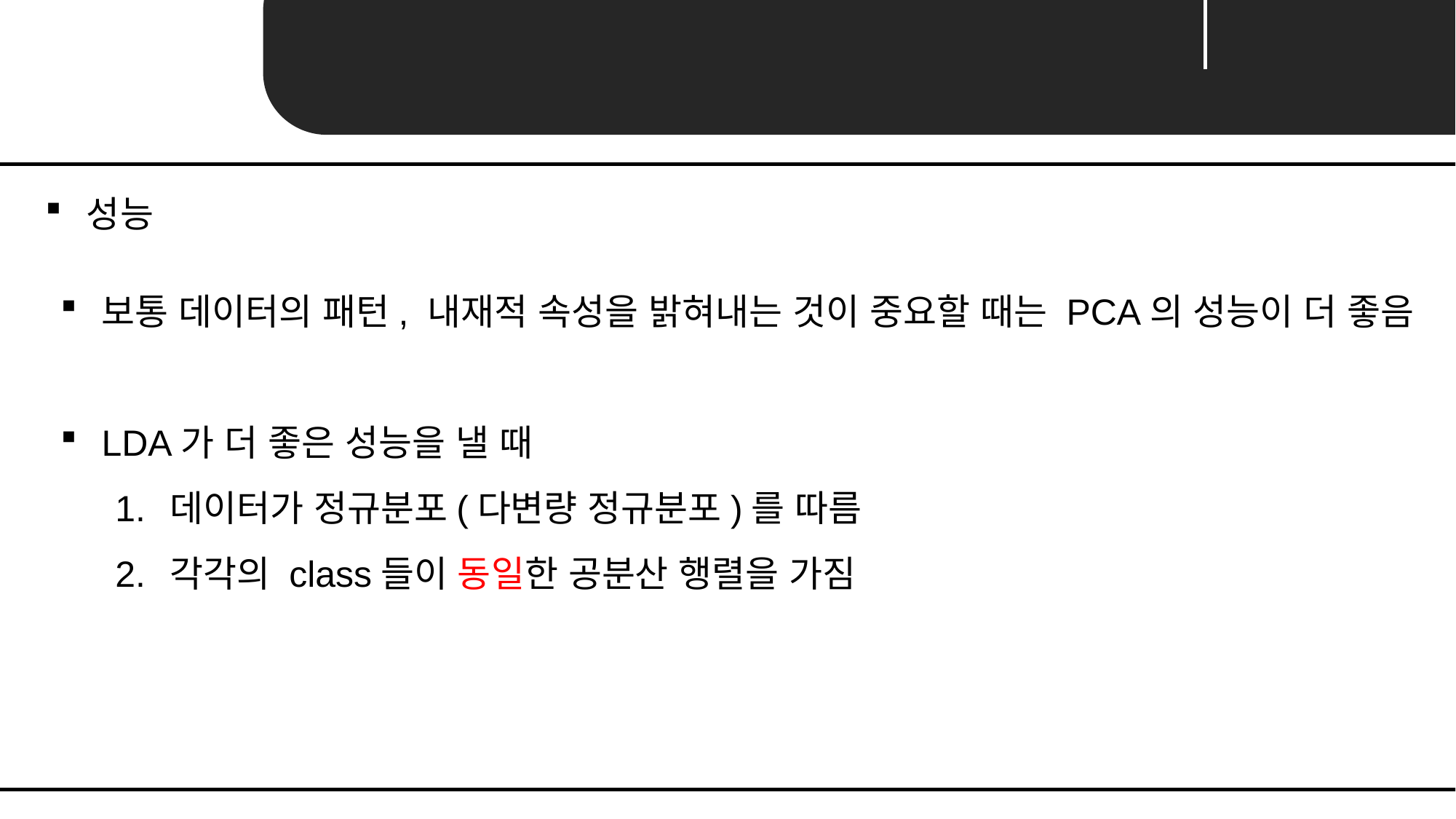

Unit  04 ㅣ LDA : Linear Discriminant Analysis
성능
보통 데이터의 패턴, 내재적 속성을 밝혀내는 것이 중요할 때는 PCA의 성능이 더 좋음

LDA가 더 좋은 성능을 낼 때
데이터가 정규분포(다변량 정규분포)를 따름
각각의 class들이 동일한 공분산 행렬을 가짐